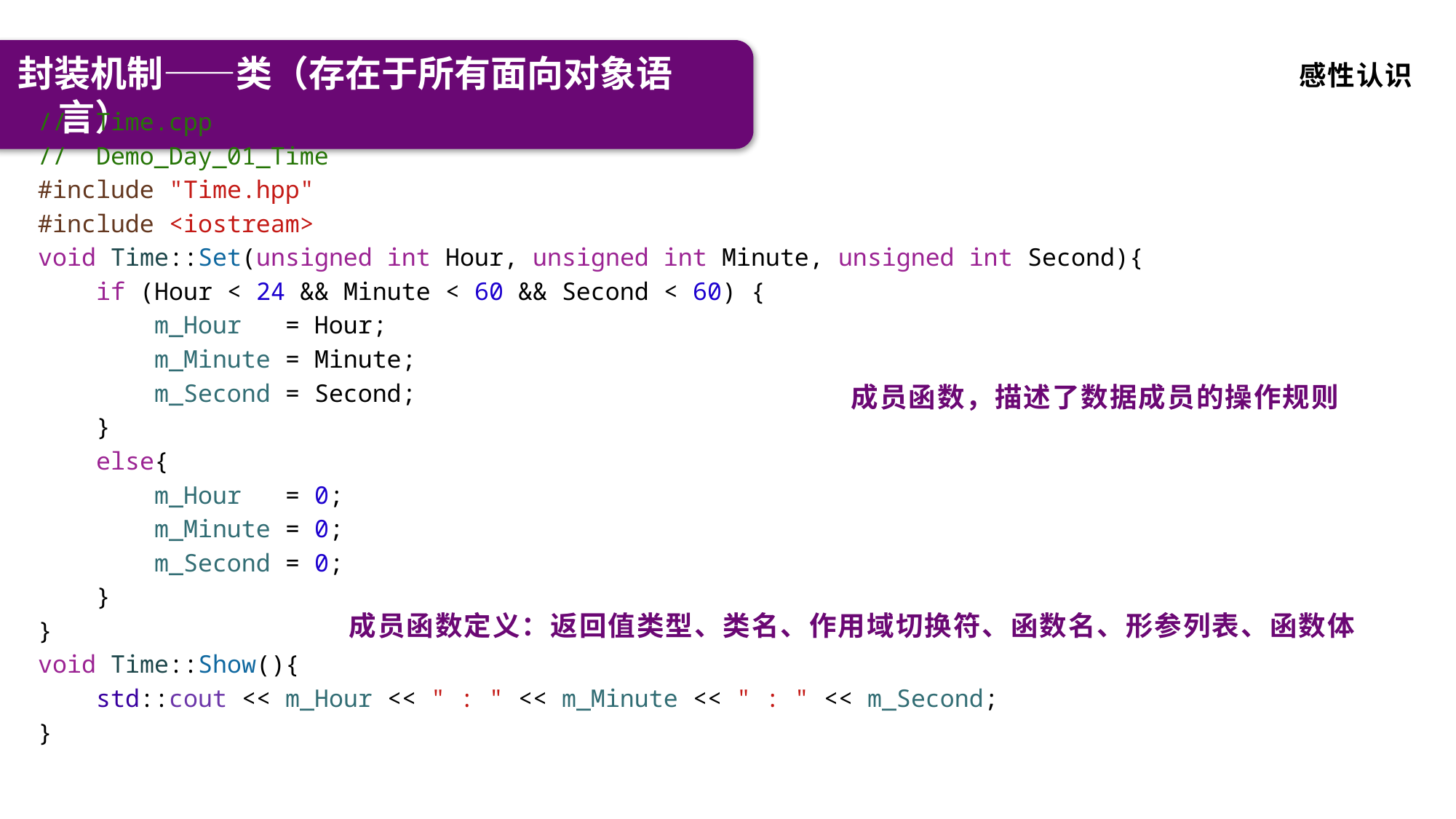

封装机制——类（存在于所有面向对象语言）
感性认识
//  Time.cpp
//  Demo_Day_01_Time
#include "Time.hpp"
#include <iostream>
void Time::Set(unsigned int Hour, unsigned int Minute, unsigned int Second){
    if (Hour < 24 && Minute < 60 && Second < 60) {
        m_Hour   = Hour;
        m_Minute = Minute;
        m_Second = Second;
    }
    else{
        m_Hour   = 0;
        m_Minute = 0;
        m_Second = 0;
    }
}
void Time::Show(){
    std::cout << m_Hour << " : " << m_Minute << " : " << m_Second;
}
成员函数，描述了数据成员的操作规则
成员函数定义：返回值类型、类名、作用域切换符、函数名、形参列表、函数体
18